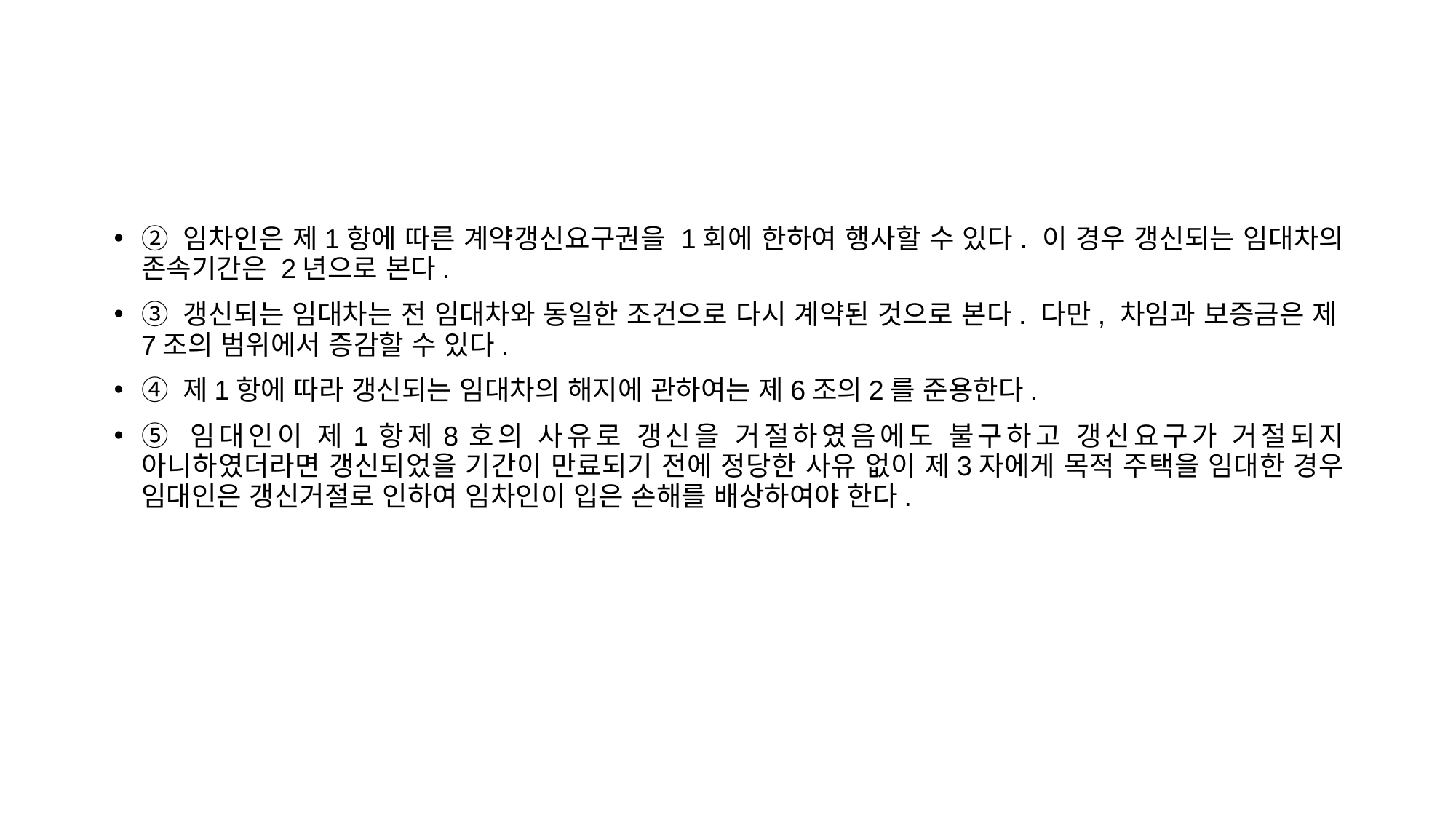

② 임차인은 제1항에 따른 계약갱신요구권을 1회에 한하여 행사할 수 있다. 이 경우 갱신되는 임대차의 존속기간은 2년으로 본다.
③ 갱신되는 임대차는 전 임대차와 동일한 조건으로 다시 계약된 것으로 본다. 다만, 차임과 보증금은 제7조의 범위에서 증감할 수 있다.
④ 제1항에 따라 갱신되는 임대차의 해지에 관하여는 제6조의2를 준용한다.
⑤ 임대인이 제1항제8호의 사유로 갱신을 거절하였음에도 불구하고 갱신요구가 거절되지 아니하였더라면 갱신되었을 기간이 만료되기 전에 정당한 사유 없이 제3자에게 목적 주택을 임대한 경우 임대인은 갱신거절로 인하여 임차인이 입은 손해를 배상하여야 한다.